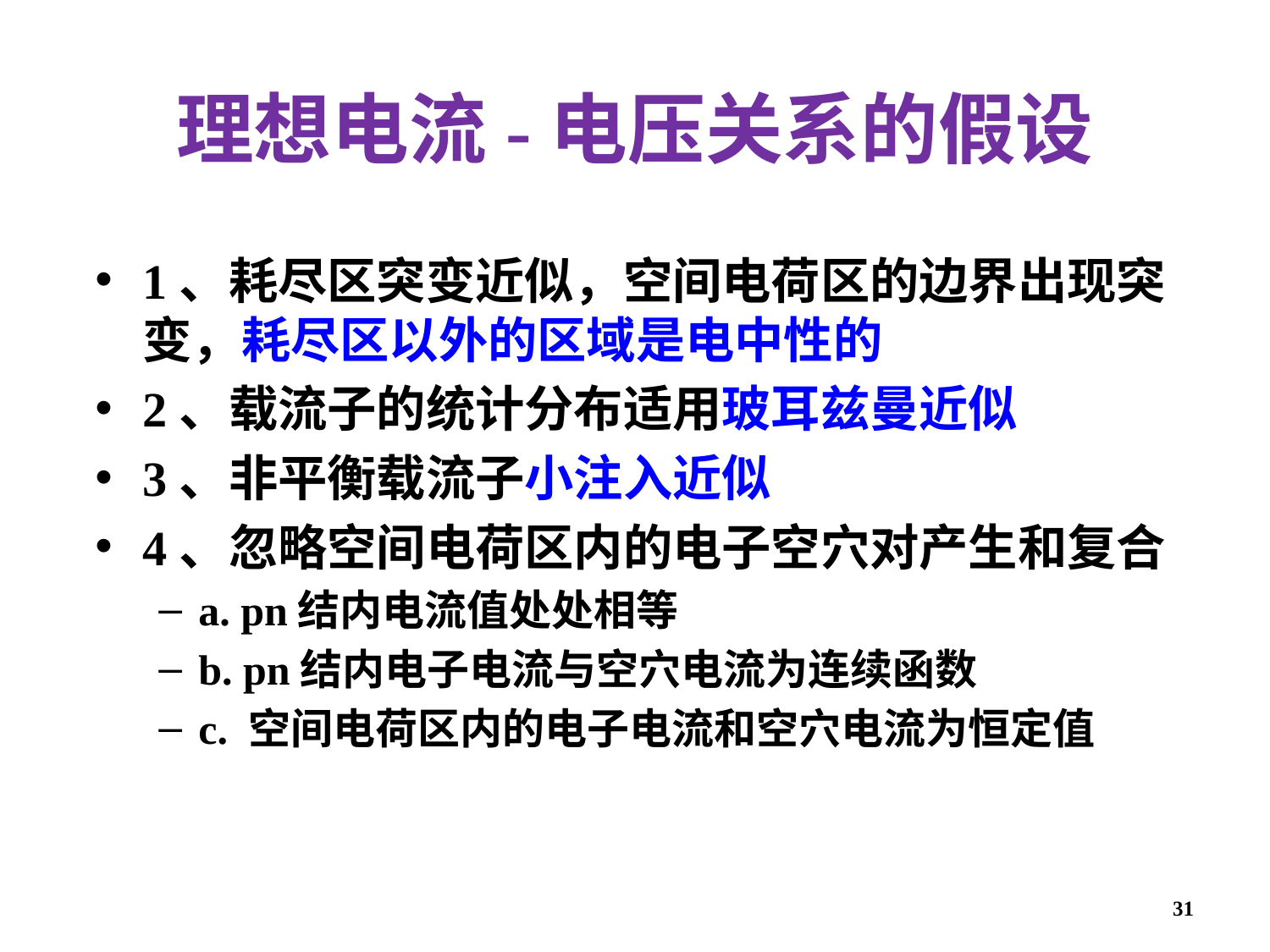

# 理想电流-电压关系的假设
1、耗尽区突变近似，空间电荷区的边界出现突变，耗尽区以外的区域是电中性的
2、载流子的统计分布适用玻耳兹曼近似
3、非平衡载流子小注入近似
4、忽略空间电荷区内的电子空穴对产生和复合
a. pn结内电流值处处相等
b. pn结内电子电流与空穴电流为连续函数
c. 空间电荷区内的电子电流和空穴电流为恒定值
31